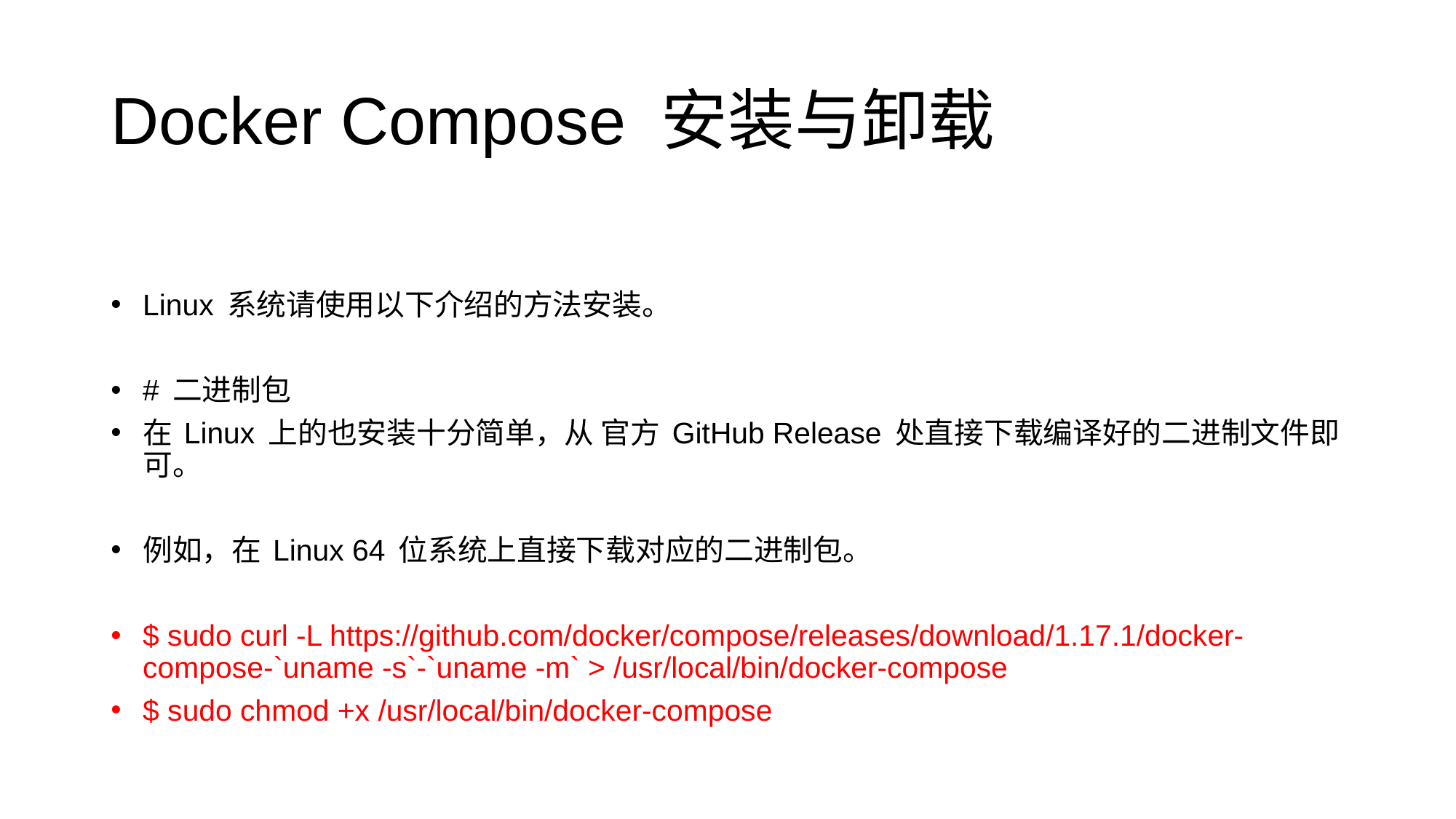

# Docker Compose 安装与卸载

Linux 系统请使用以下介绍的方法安装。

# 二进制包
在 Linux 上的也安装十分简单，从 官方 GitHub Release 处直接下载编译好的二进制文件即可。

例如，在 Linux 64 位系统上直接下载对应的二进制包。

$ sudo curl -L https://github.com/docker/compose/releases/download/1.17.1/docker-compose-`uname -s`-`uname -m` > /usr/local/bin/docker-compose
$ sudo chmod +x /usr/local/bin/docker-compose